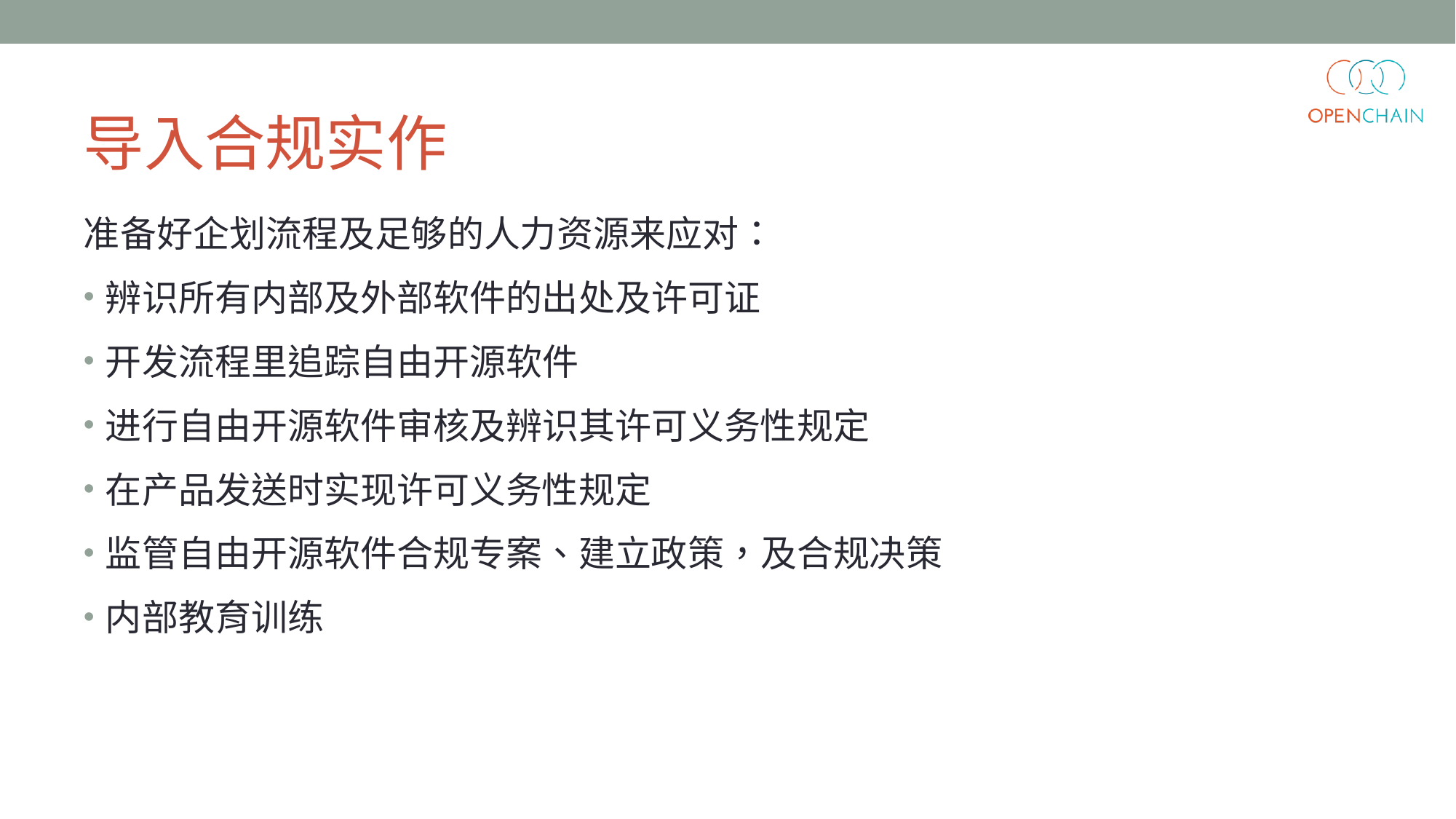

# 导入合规实作
准备好企划流程及足够的人力资源来应对：
辨识所有内部及外部软件的出处及许可证
开发流程里追踪自由开源软件
进行自由开源软件审核及辨识其许可义务性规定
在产品发送时实现许可义务性规定
监管自由开源软件合规专案、建立政策，及合规决策
内部教育训练